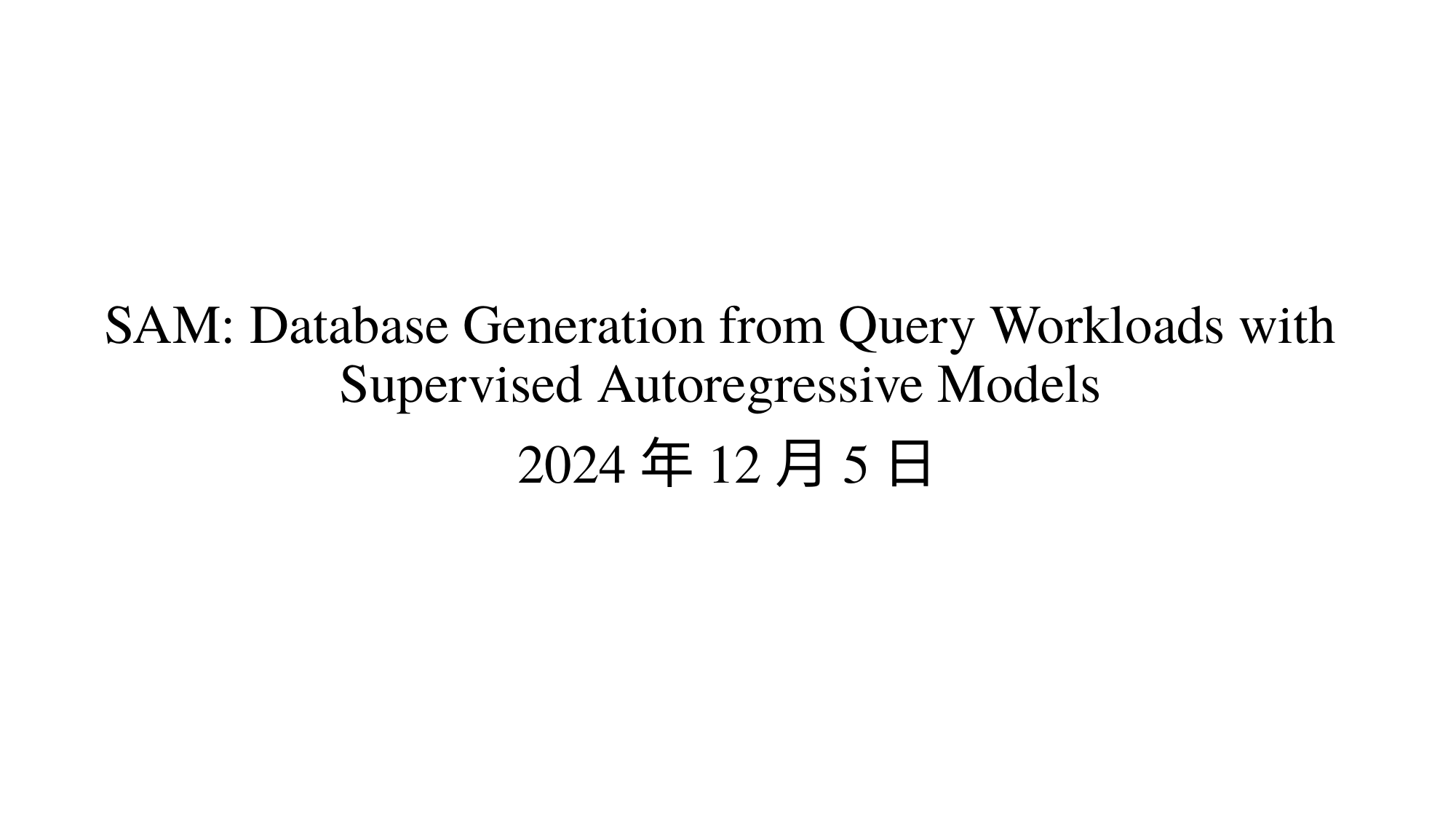

# SAM: Database Generation from Query Workloads with Supervised Autoregressive Models
2024年12月5日